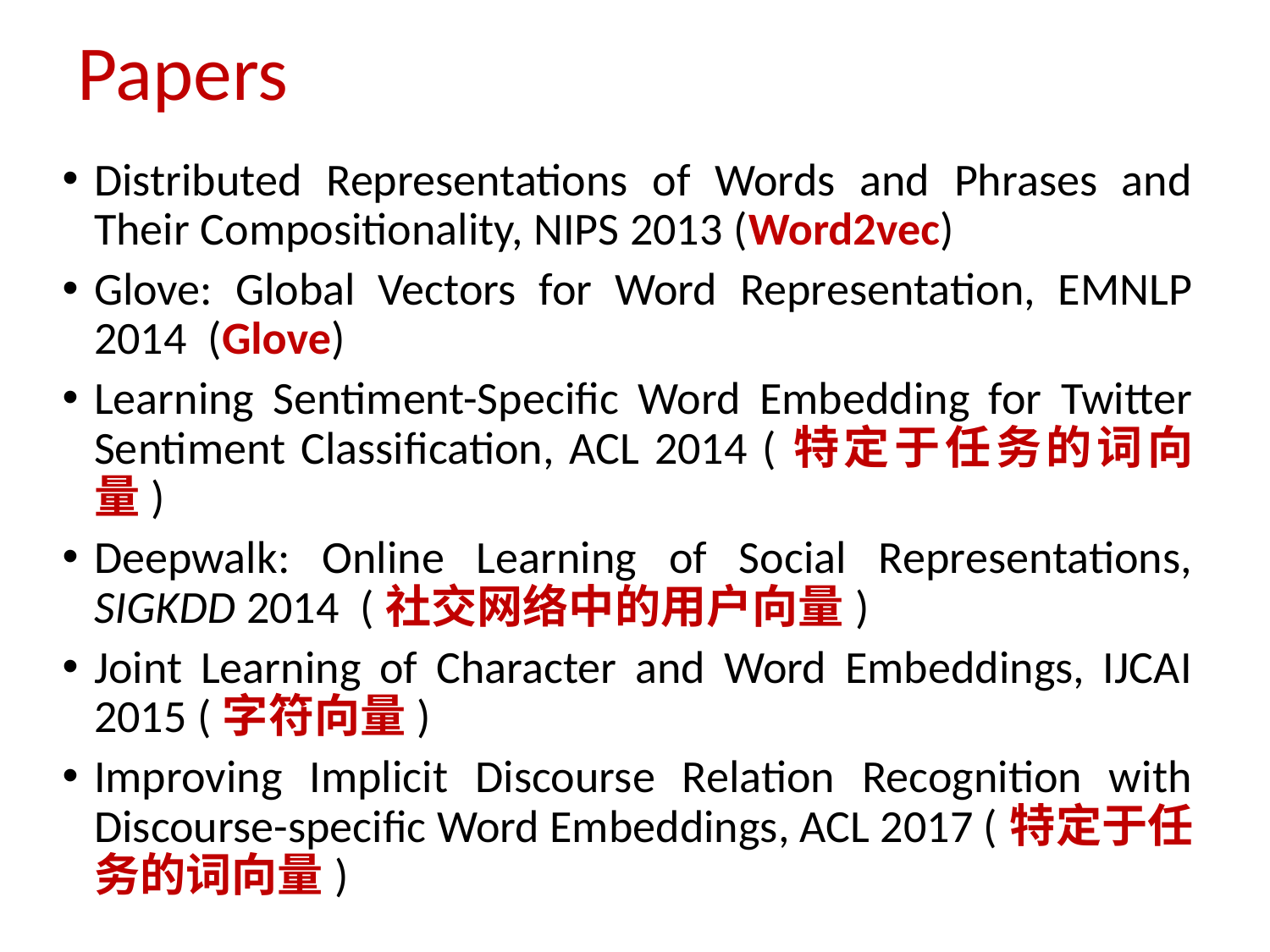

# Papers
Distributed Representations of Words and Phrases and Their Compositionality, NIPS 2013 (Word2vec)
Glove: Global Vectors for Word Representation, EMNLP 2014  (Glove)
Learning Sentiment-Specific Word Embedding for Twitter Sentiment Classification, ACL 2014 (特定于任务的词向量)
Deepwalk: Online Learning of Social Representations, SIGKDD 2014  (社交网络中的用户向量)
Joint Learning of Character and Word Embeddings, IJCAI 2015 (字符向量)
Improving Implicit Discourse Relation Recognition with Discourse-specific Word Embeddings, ACL 2017 (特定于任务的词向量)